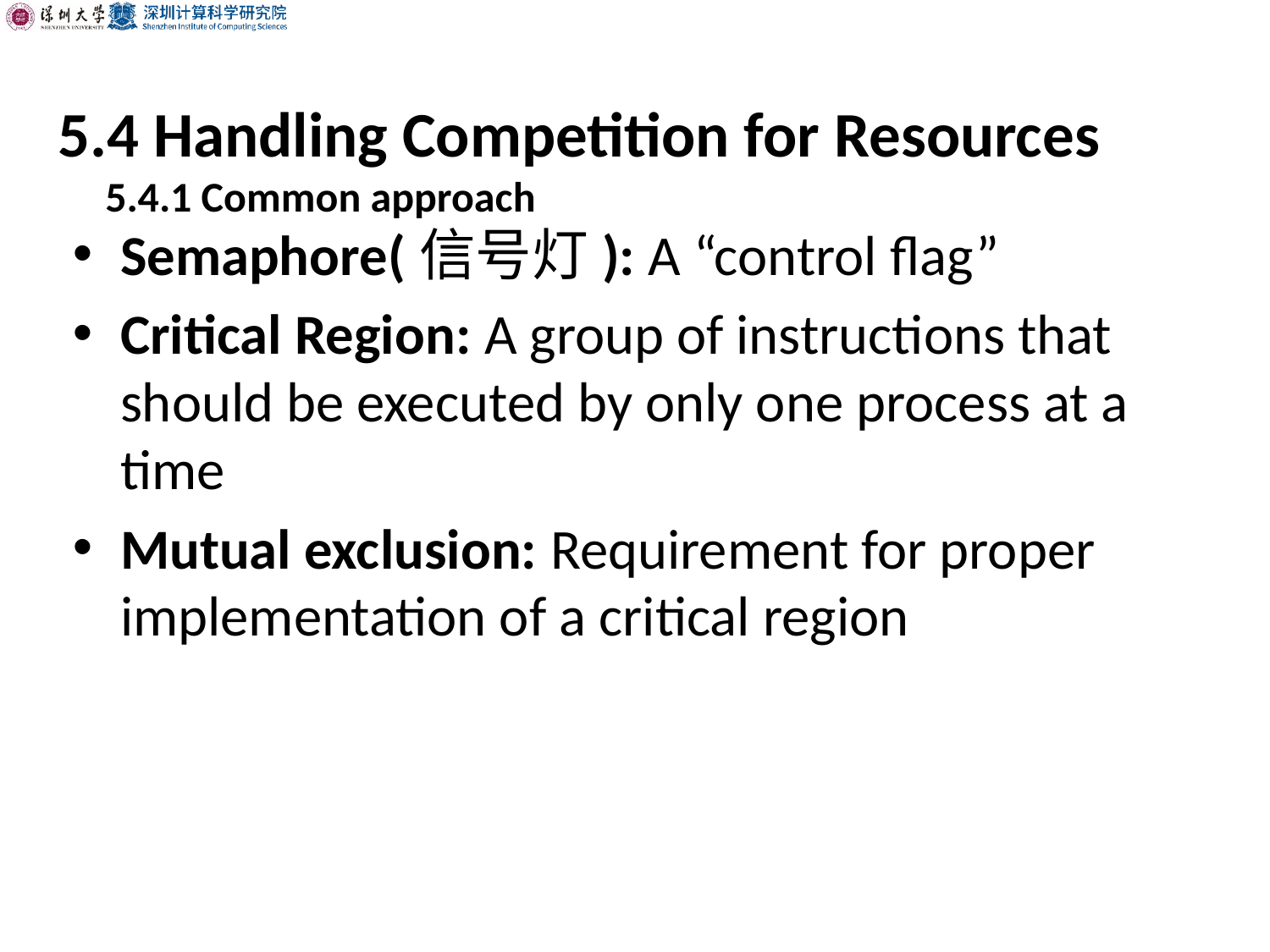

# 5.4 Handling Competition for Resources 5.4.1 Common approach
Semaphore(信号灯): A “control flag”
Critical Region: A group of instructions that should be executed by only one process at a time
Mutual exclusion: Requirement for proper implementation of a critical region